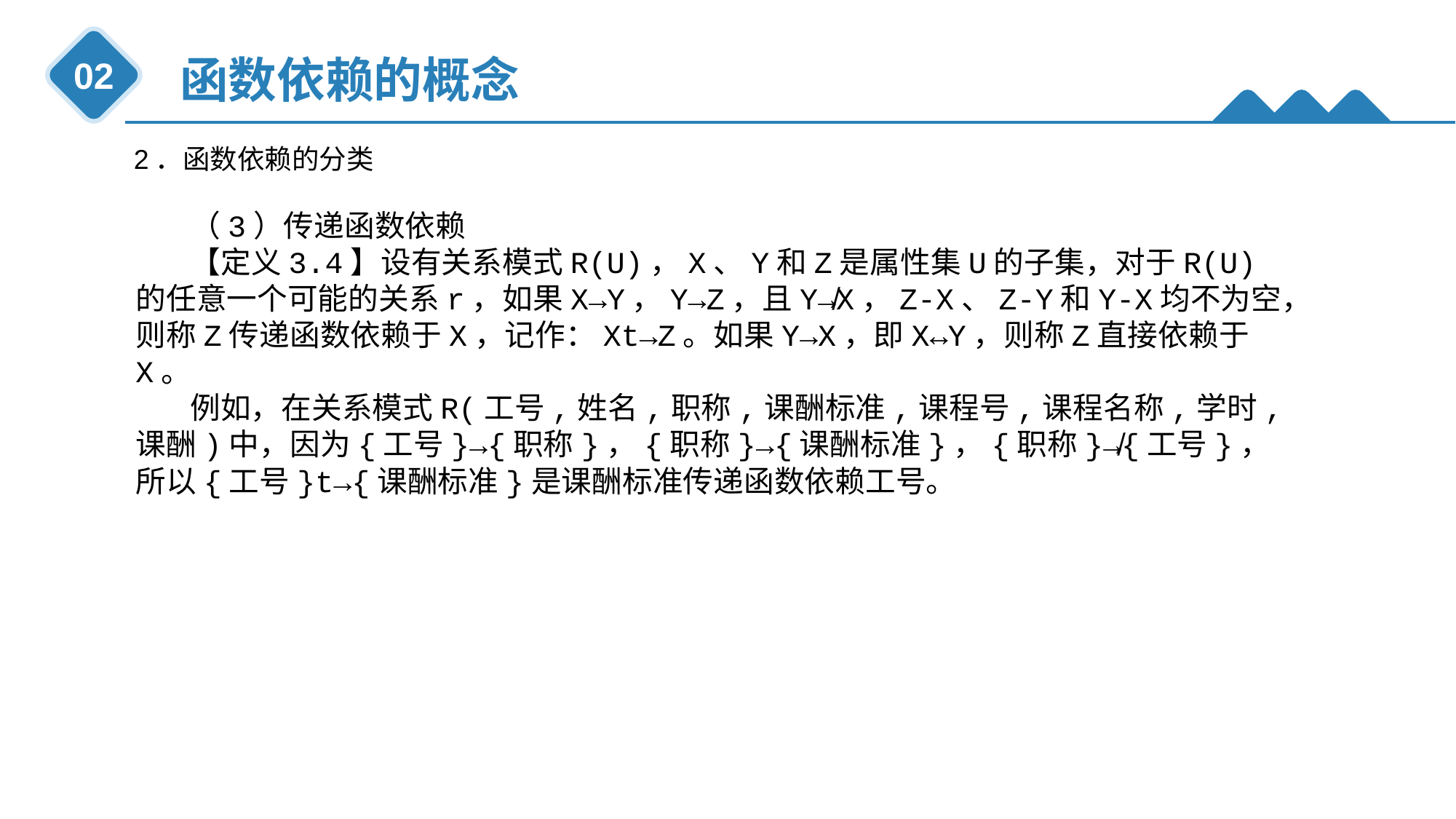

函数依赖的概念
02

2．函数依赖的分类
（3）传递函数依赖
【定义3.4】设有关系模式R(U)，X、Y和Z是属性集U的子集，对于R(U)的任意一个可能的关系r，如果X→Y，Y→Z，且Y↛X，Z-X、Z-Y和Y-X均不为空，则称Z传递函数依赖于X，记作：Xt→Z。如果Y→X，即X↔Y，则称Z直接依赖于X。
例如，在关系模式R(工号,姓名,职称,课酬标准,课程号,课程名称,学时,课酬)中，因为{工号}→{职称}，{职称}→{课酬标准}，{职称}↛{工号}，所以{工号}t→{课酬标准}是课酬标准传递函数依赖工号。